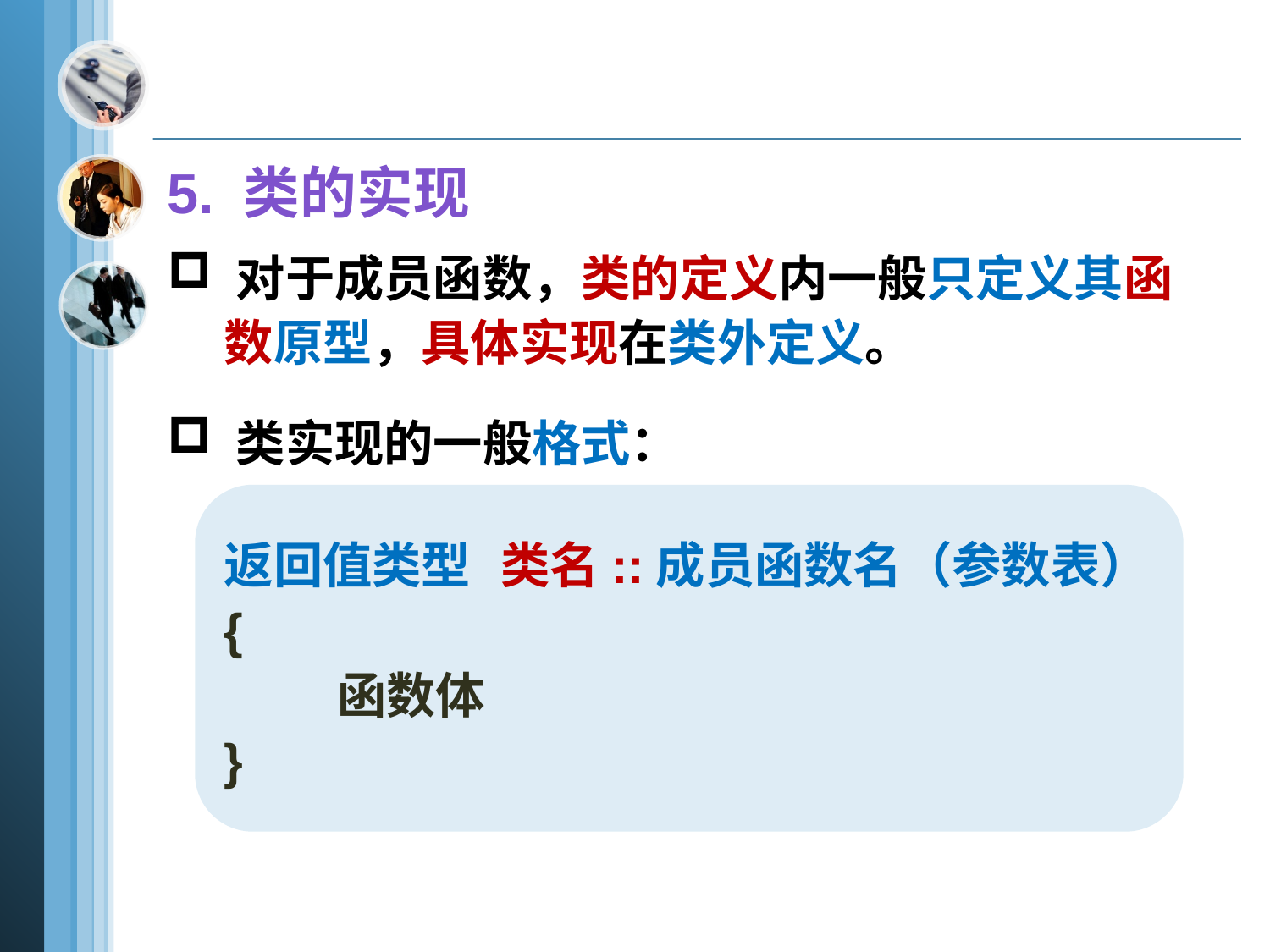

5. 类的实现

 对于成员函数，类的定义内一般只定义其函
    数原型，具体实现在类外定义。
 类实现的一般格式：
返回值类型	  类名::成员函数名（参数表）
{
         函数体
}